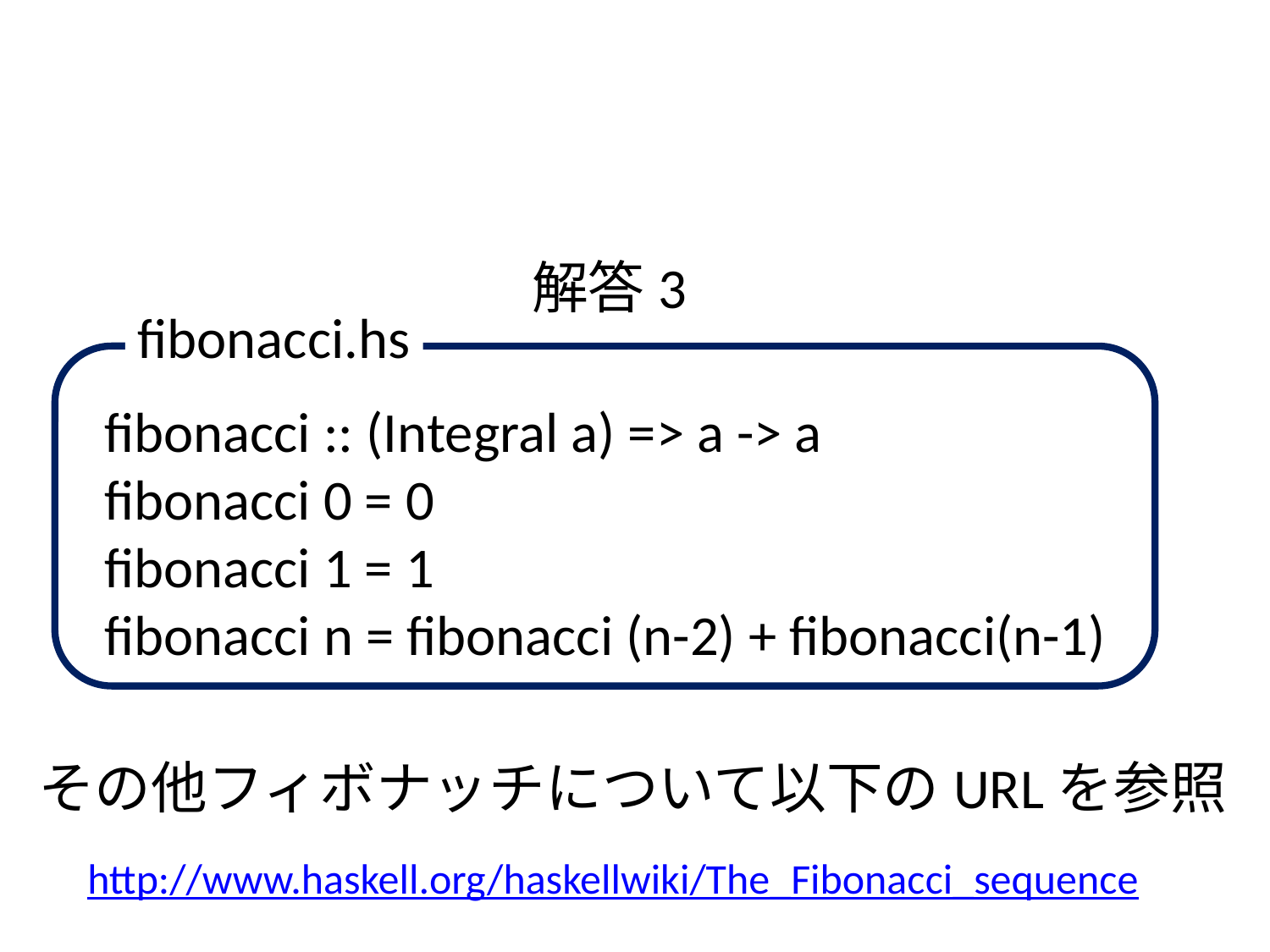

解答3
fibonacci.hs

fibonacci :: (Integral a) => a -> a
fibonacci 0 = 0
fibonacci 1 = 1
fibonacci n = fibonacci (n-2) + fibonacci(n-1)
その他フィボナッチについて以下のURLを参照
http://www.haskell.org/haskellwiki/The_Fibonacci_sequence